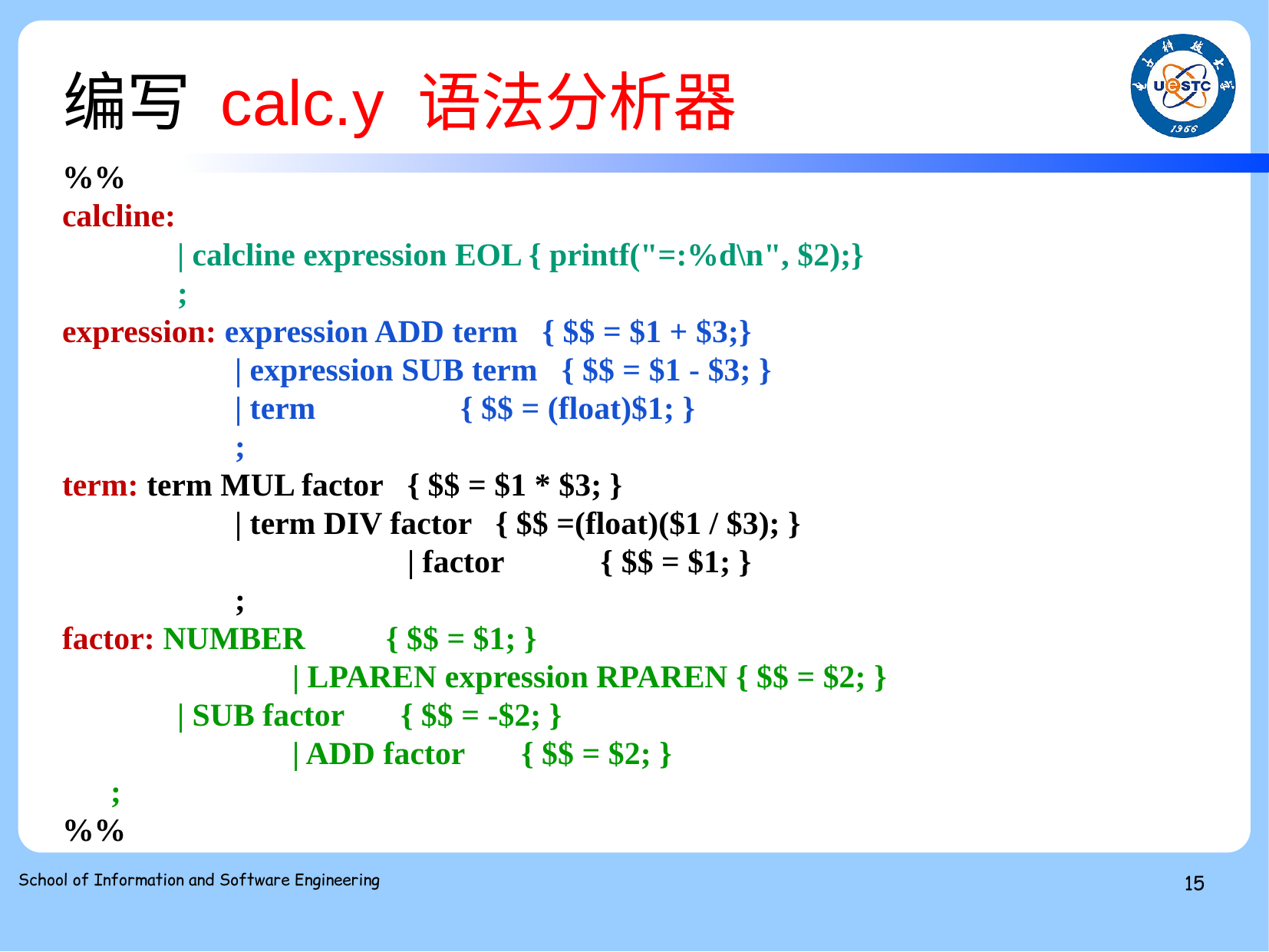

编写 calc.y 语法分析器
%%
calcline:
| calcline expression EOL { printf("=:%d\n", $2);}
;
expression: expression ADD term   { $$ = $1 + $3;}
| expression SUB term   { $$ = $1 - $3; }
| term                  { $$ = (float)$1; }
;
term: term MUL factor   { $$ = $1 * $3; }
| term DIV factor   { $$ =(float)($1 / $3); }
    			| factor            { $$ = $1; }
;
factor: NUMBER          { $$ = $1; }
 		| LPAREN expression RPAREN { $$ = $2; }
| SUB factor       { $$ = -$2; }
     		| ADD factor       { $$ = $2; }
      ;
%%
School of Information and Software Engineering
15